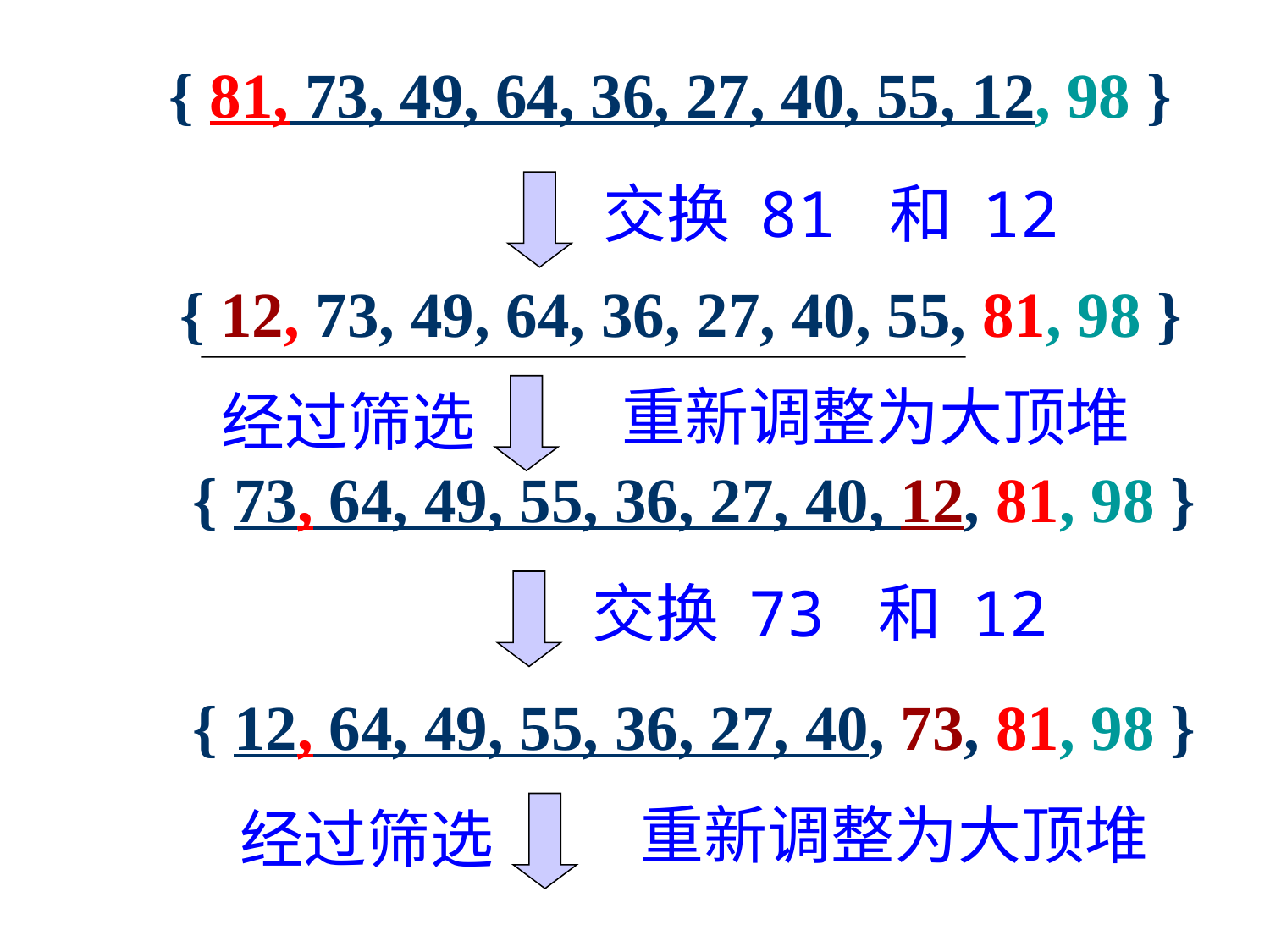

{ 81, 73, 49, 64, 36, 27, 40, 55, 12, 98 }
交换 81 和 12

{ 12, 73, 49, 64, 36, 27, 40, 55, 81, 98 }

重新调整为大顶堆
经过筛选

{ 73, 64, 49, 55, 36, 27, 40, 12, 81, 98 }
交换 73 和 12

{ 12, 64, 49, 55, 36, 27, 40, 73, 81, 98 }
重新调整为大顶堆
经过筛选